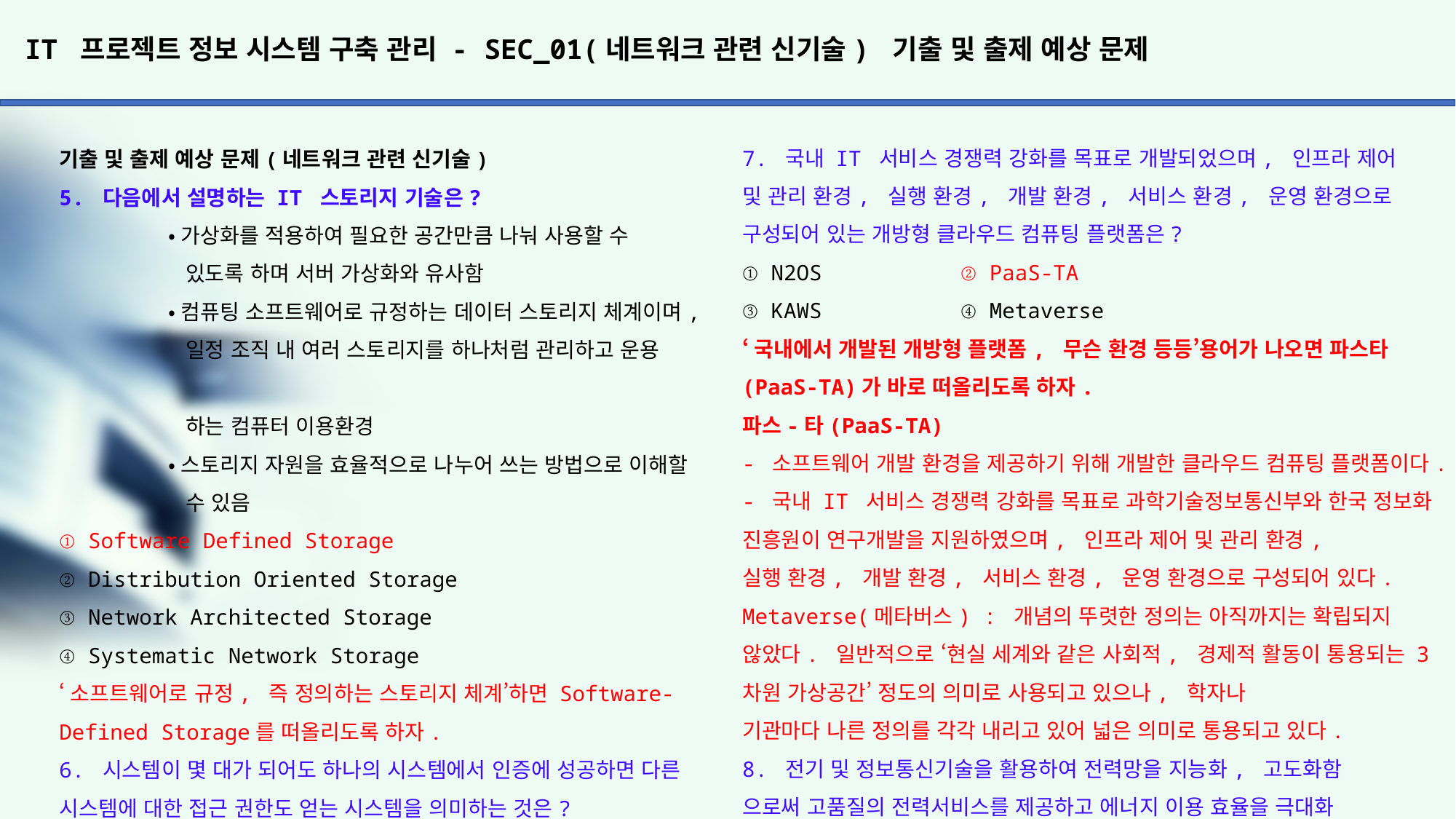

# IT 프로젝트 정보 시스템 구축 관리 - SEC_01(네트워크 관련 신기술) 기출 및 출제 예상 문제
7. 국내 IT 서비스 경쟁력 강화를 목표로 개발되었으며, 인프라 제어
및 관리 환경, 실행 환경, 개발 환경, 서비스 환경, 운영 환경으로
구성되어 있는 개방형 클라우드 컴퓨팅 플랫폼은?
① N2OS		② PaaS-TA
③ KAWS		④ Metaverse
‘국내에서 개발된 개방형 플랫폼, 무슨 환경 등등’용어가 나오면 파스타(PaaS-TA)가 바로 떠올리도록 하자.
파스-타(PaaS-TA)
- 소프트웨어 개발 환경을 제공하기 위해 개발한 클라우드 컴퓨팅 플랫폼이다.
- 국내 IT 서비스 경쟁력 강화를 목표로 과학기술정보통신부와 한국 정보화 진흥원이 연구개발을 지원하였으며, 인프라 제어 및 관리 환경,
실행 환경, 개발 환경, 서비스 환경, 운영 환경으로 구성되어 있다.
Metaverse(메타버스) : 개념의 뚜렷한 정의는 아직까지는 확립되지 않았다. 일반적으로 ‘현실 세계와 같은 사회적, 경제적 활동이 통용되는 3차원 가상공간’ 정도의 의미로 사용되고 있으나, 학자나
기관마다 나른 정의를 각각 내리고 있어 넓은 의미로 통용되고 있다.
8. 전기 및 정보통신기술을 활용하여 전력망을 지능화, 고도화함
으로써 고품질의 전력서비스를 제공하고 에너지 이용 효율을 극대화
하는 전력망은?
① 사물 인터넷 			② 스마트 그리드
③ 디지털 아카이빙 		④ 미디어 빅뱅
‘디지털 전력망’이란 단어가 나오면 스마트 그리드를 떠올리자.
스마트 그리드(Smart Grid)
- 정보 기술을 전력에 접목해서 효율성을 높이 시스템으로, 전력 IT라고도 부른다.
- 전력선을 기반으로 모든 통신, 정보, 관련 애플리케이션 인프라를 하나의 시스템으로 통합하여 관리함으로써 효율적인 에너지 관리가 가능하다.
사물 인터넷(Internet of Things) : 각종 사물에 센서와 통신 기능을 내장하여 인터넷에 연결하는 기술을 의미한다. 즉, 무선 통신을 통해서 각종 사물을 연결하는 기술이다.
디지털 아카이빙(Digital Archiving) : 지속적으로 보존할 가치를 가진 디지털 객체를 장기간 관리하여 이후의 이용을 보장하는 활동을 의미한다.
미디어 빅뱅(Media Big Bang) : 정보 통신의 발달, 이용자 소비 환경의 변화로 새로운 미디어가 등장하여 기존의 미디어 질서가 해체되는 미디어 환경 변화를 행성의 대폭발을 의미하는 빅뱅에 비유한 표현이다.
방송과 통신을 융합한 IPTV, 컴퓨터와 방송이 결합한 스마트 TV, 손안
에 컴퓨터인 스마트폰 같은 것이 대표적이다.

기출 및 출제 예상 문제(네트워크 관련 신기술)
5. 다음에서 설명하는 IT 스토리지 기술은?
	•가상화를 적용하여 필요한 공간만큼 나눠 사용할 수
	  있도록 하며 서버 가상화와 유사함
	•컴퓨팅 소프트웨어로 규정하는 데이터 스토리지 체계이며,
	  일정 조직 내 여러 스토리지를 하나처럼 관리하고 운용
	  하는 컴퓨터 이용환경
	•스토리지 자원을 효율적으로 나누어 쓰는 방법으로 이해할
	  수 있음
① Software Defined Storage
② Distribution Oriented Storage
③ Network Architected Storage
④ Systematic Network Storage
‘소프트웨어로 규정, 즉 정의하는 스토리지 체계’하면 Software-Defined Storage를 떠올리도록 하자.
6. 시스템이 몇 대가 되어도 하나의 시스템에서 인증에 성공하면 다른 시스템에 대한 접근 권한도 얻는 시스템을 의미하는 것은?
① SOS		② SBO
③ SSO		④ SOA
‘한 번(single)의 인증(Sign On)으로 모든 권한을 얻을 수 있다’는 문구가 나오면 SSO 떠올리자.
SSO(Single Sign On)
- 한 번의 로그인으로 개인이 가입한 모든 사이트를 이용할 수 있게 해주는 시스템이다.
- 개인정보를 각 사이트마다 일일이 기록해야 하던 불편함을 해소할 수 있다.
- 기업에서는 회원에 대한 통합관리가 가능해져서 마케팅을 극대화시킬 수 있다.
SOA(서비스 지향 아키텍쳐) : 네트워크에서 공통의 통신 언어를 사용하는 서비스 인터페이스를 활용하여 소프트웨어 구성 요소를 다시 사용할 수 있게 만드는 소프트웨어 설계 유형이다.